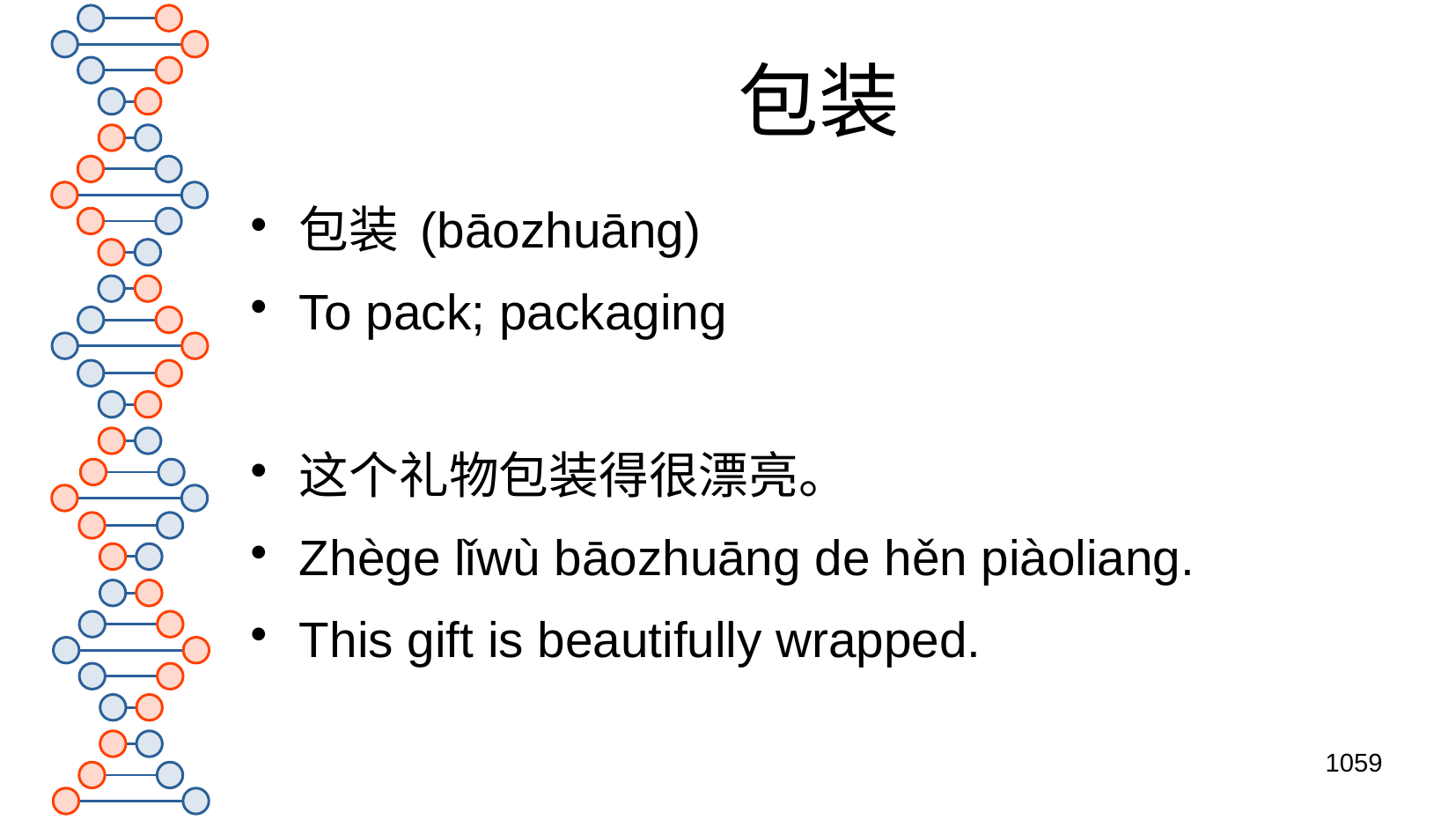

# 包装
包装 (bāozhuāng)
To pack; packaging

这个礼物包装得很漂亮。
Zhège lǐwù bāozhuāng de hěn piàoliang.
This gift is beautifully wrapped.

1059